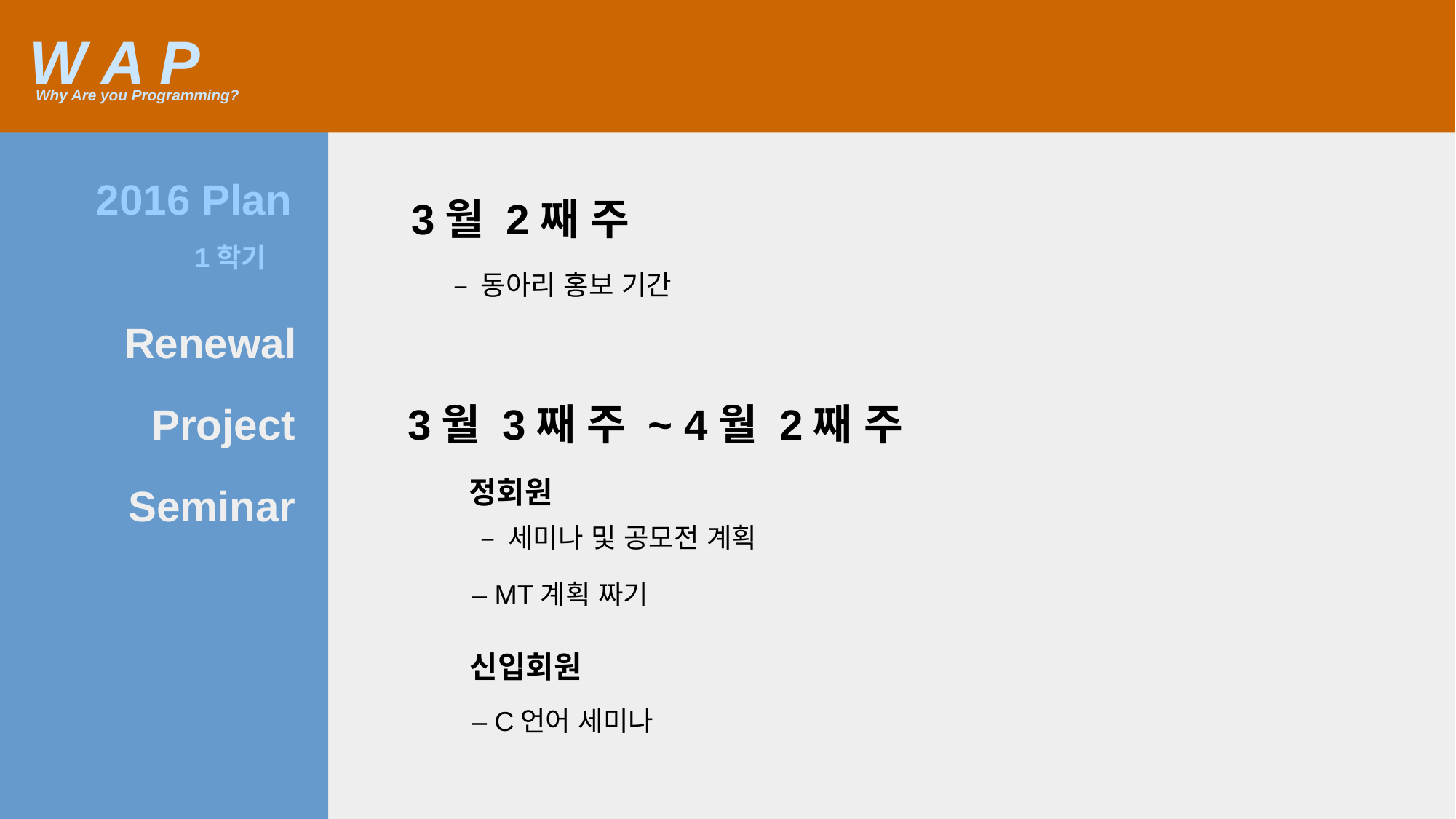

W A P
Why Are you Programming?
2016 Plan
3월 2째 주
1학기
– 동아리 홍보 기간
Renewal
Project
3월 3째 주 ~ 4월 2째 주
정회원
Seminar
– 세미나 및 공모전 계획
– MT계획 짜기
신입회원
– C언어 세미나